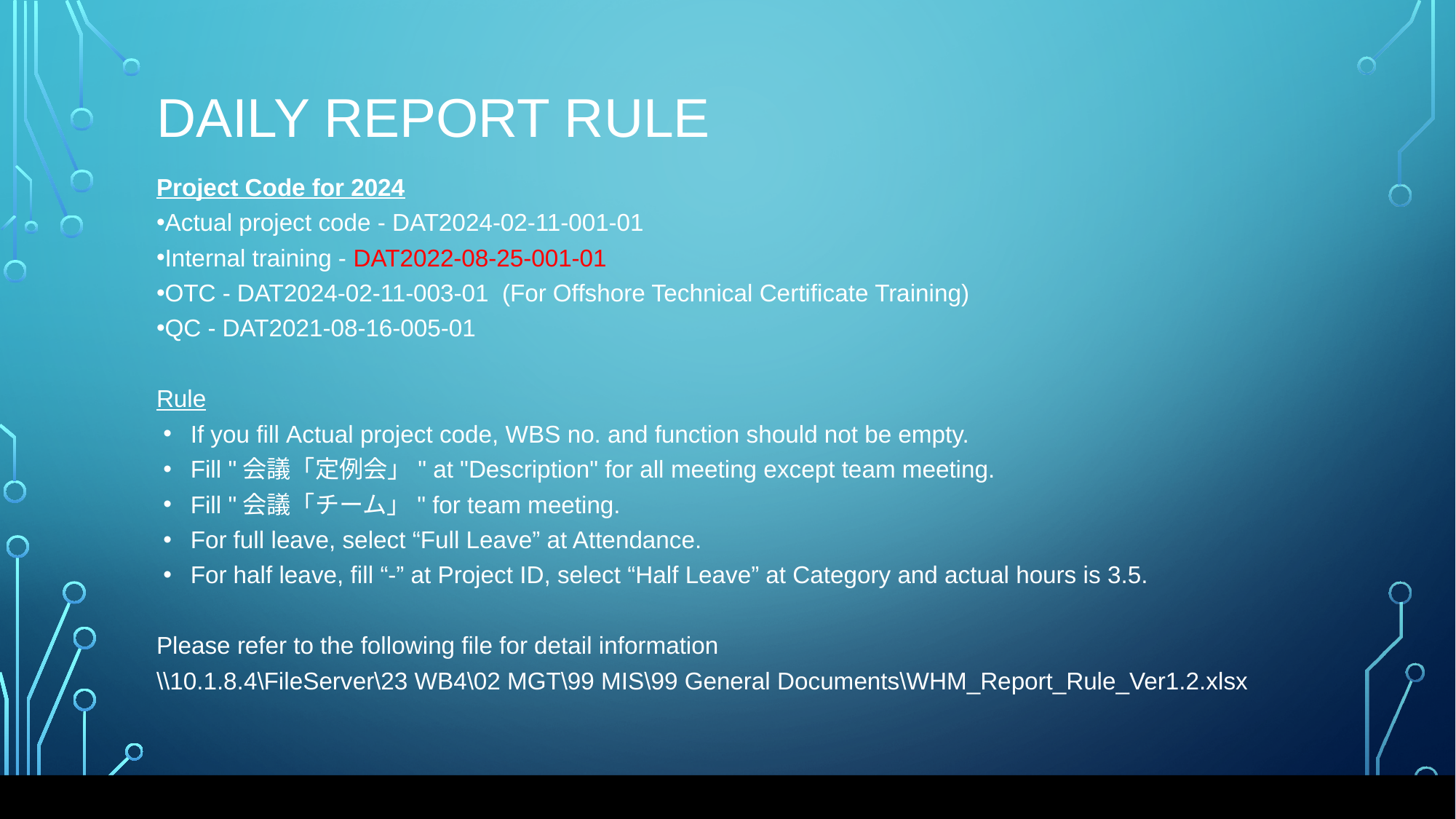

Daily report rule
Project Code for 2024
Actual project code - DAT2024-02-11-001-01
Internal training - DAT2022-08-25-001-01
OTC - DAT2024-02-11-003-01  (For Offshore Technical Certificate Training)
QC - DAT2021-08-16-005-01

Rule
If you fill Actual project code, WBS no. and function should not be empty.
Fill "会議「定例会」" at "Description" for all meeting except team meeting.
Fill "会議「チーム」" for team meeting.
For full leave, select “Full Leave” at Attendance.
For half leave, fill “-” at Project ID, select “Half Leave” at Category and actual hours is 3.5.

Please refer to the following file for detail information
\\10.1.8.4\FileServer\23 WB4\02 MGT\99 MIS\99 General Documents\WHM_Report_Rule_Ver1.2.xlsx